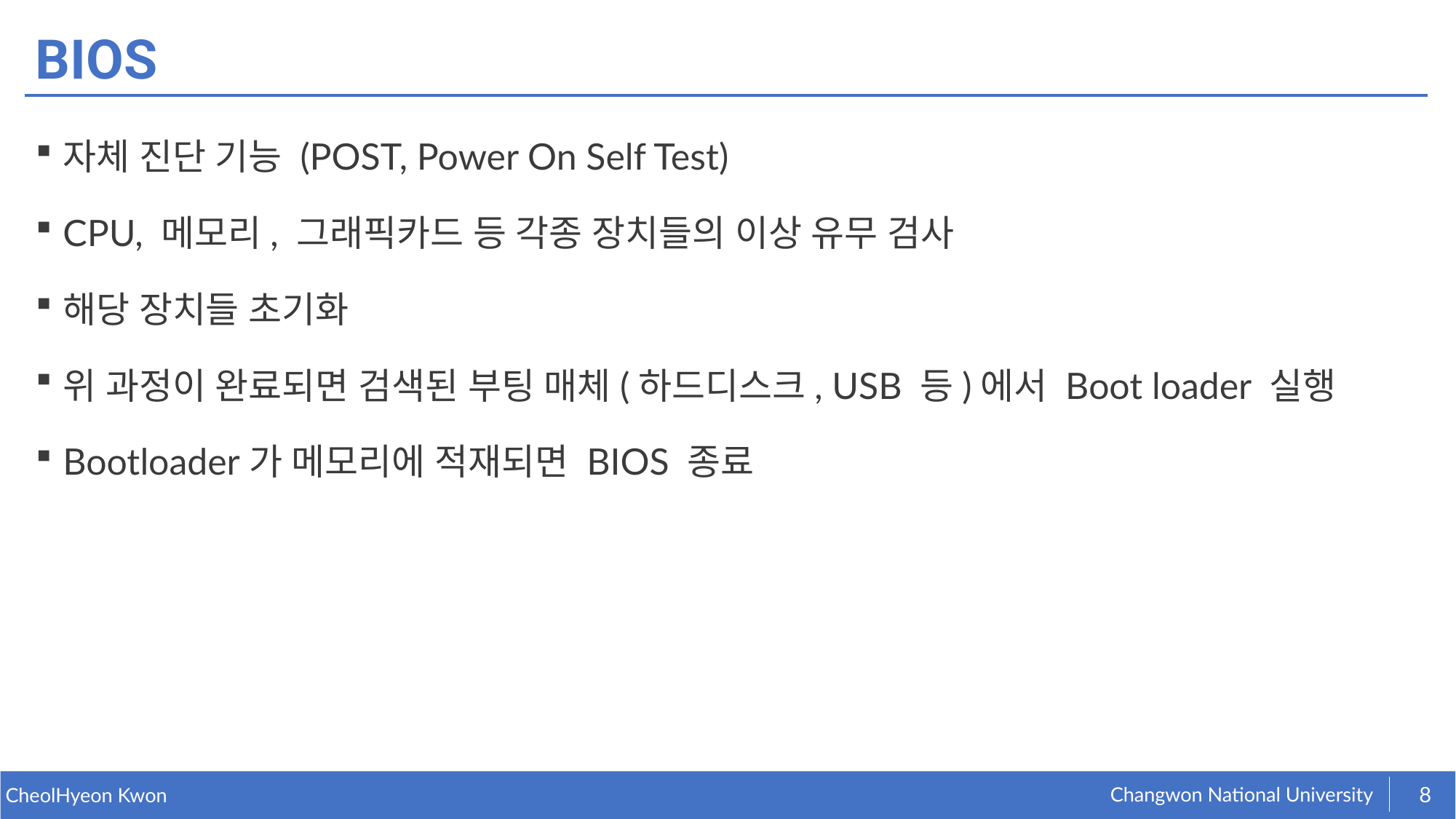

# BIOS
자체 진단 기능 (POST, Power On Self Test)
CPU, 메모리, 그래픽카드 등 각종 장치들의 이상 유무 검사
해당 장치들 초기화
위 과정이 완료되면 검색된 부팅 매체(하드디스크, USB 등)에서 Boot loader 실행
Bootloader가 메모리에 적재되면 BIOS 종료
8